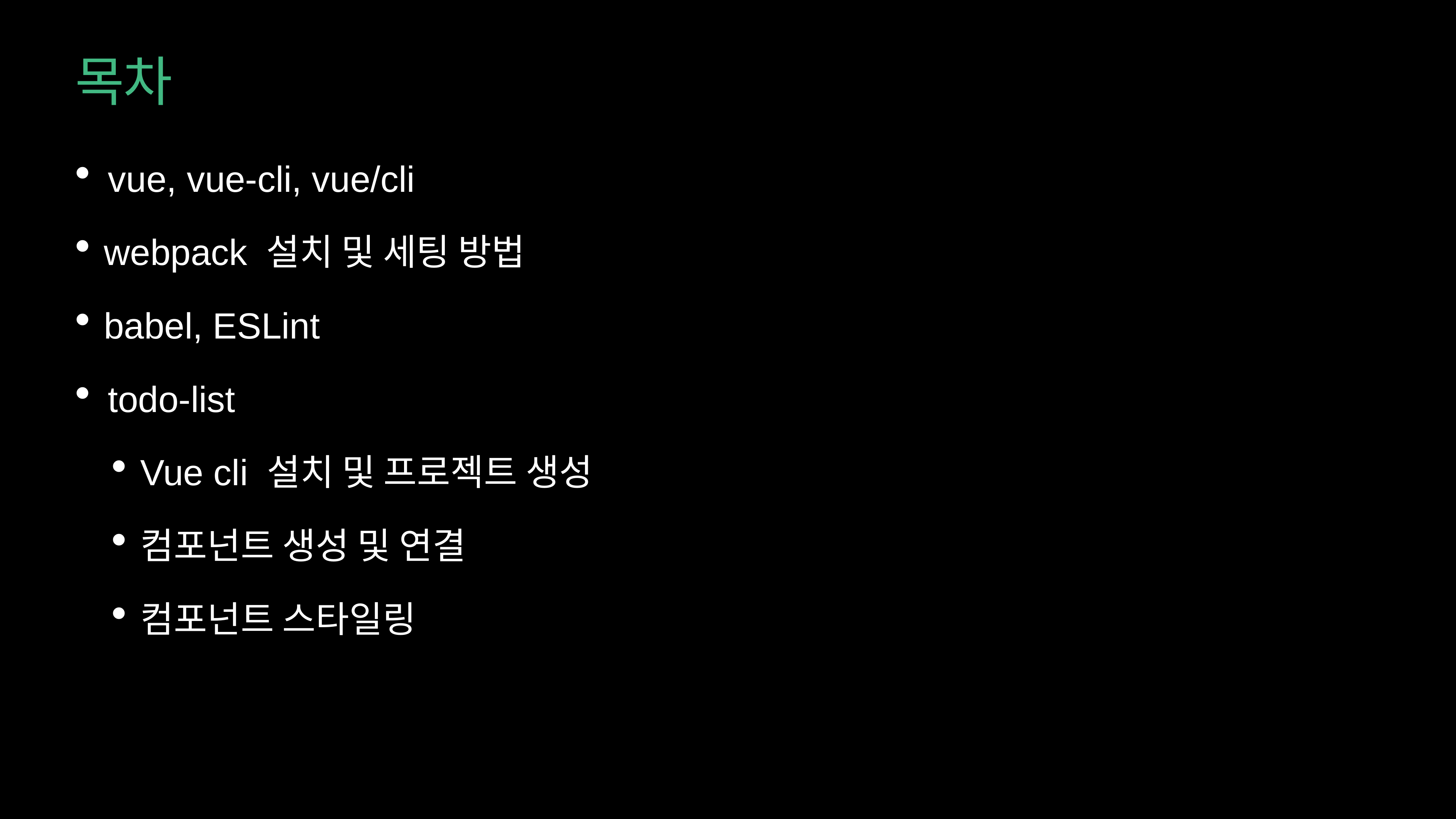

# 목차
vue, vue-cli, vue/cli
webpack 설치 및 세팅 방법
babel, ESLint
todo-list
Vue cli 설치 및 프로젝트 생성
컴포넌트 생성 및 연결
컴포넌트 스타일링